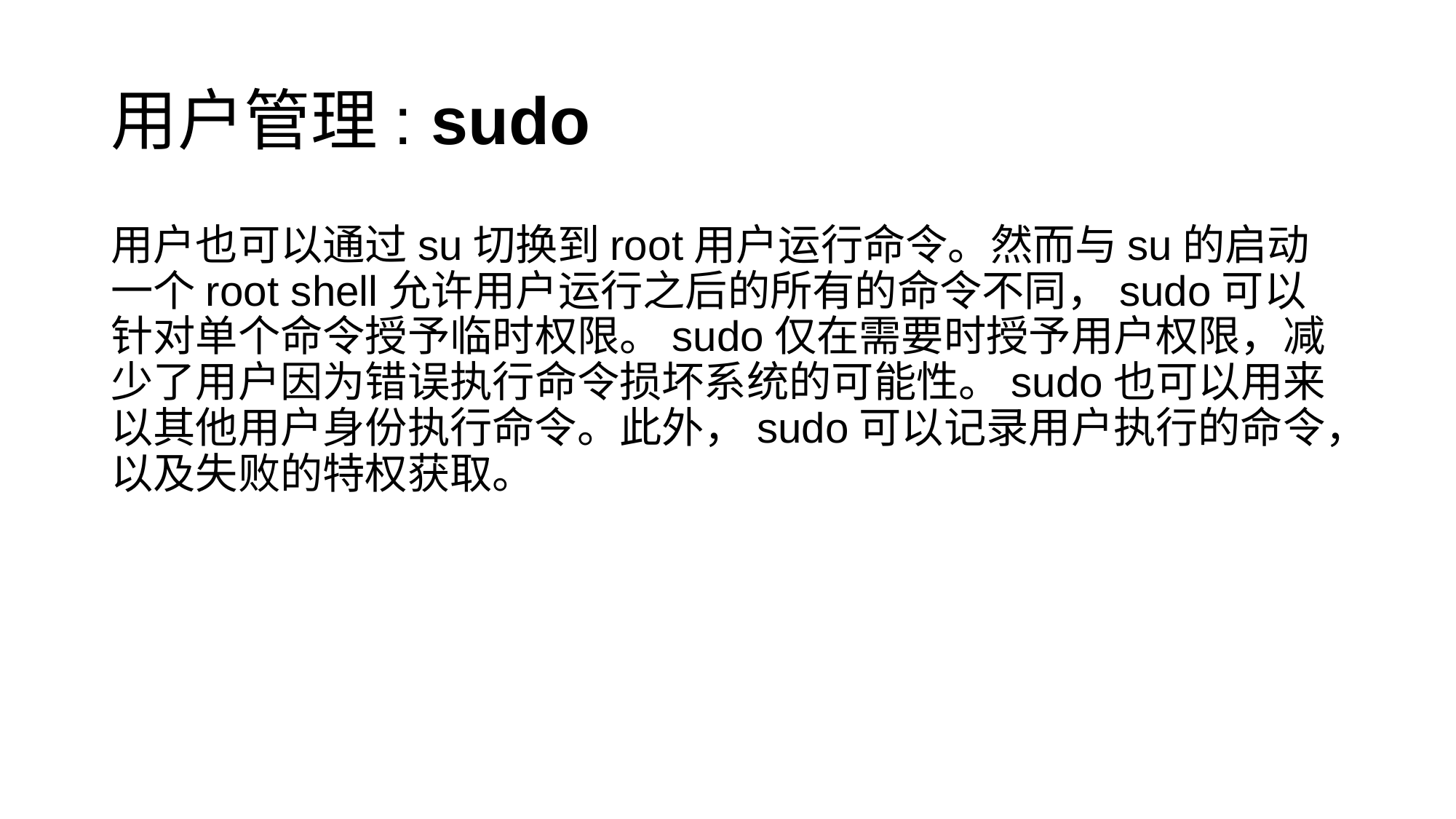

# 用户管理: sudo
用户也可以通过su切换到root用户运行命令。然而与su的启动一个root shell允许用户运行之后的所有的命令不同，sudo可以针对单个命令授予临时权限。sudo仅在需要时授予用户权限，减少了用户因为错误执行命令损坏系统的可能性。sudo也可以用来以其他用户身份执行命令。此外，sudo可以记录用户执行的命令，以及失败的特权获取。